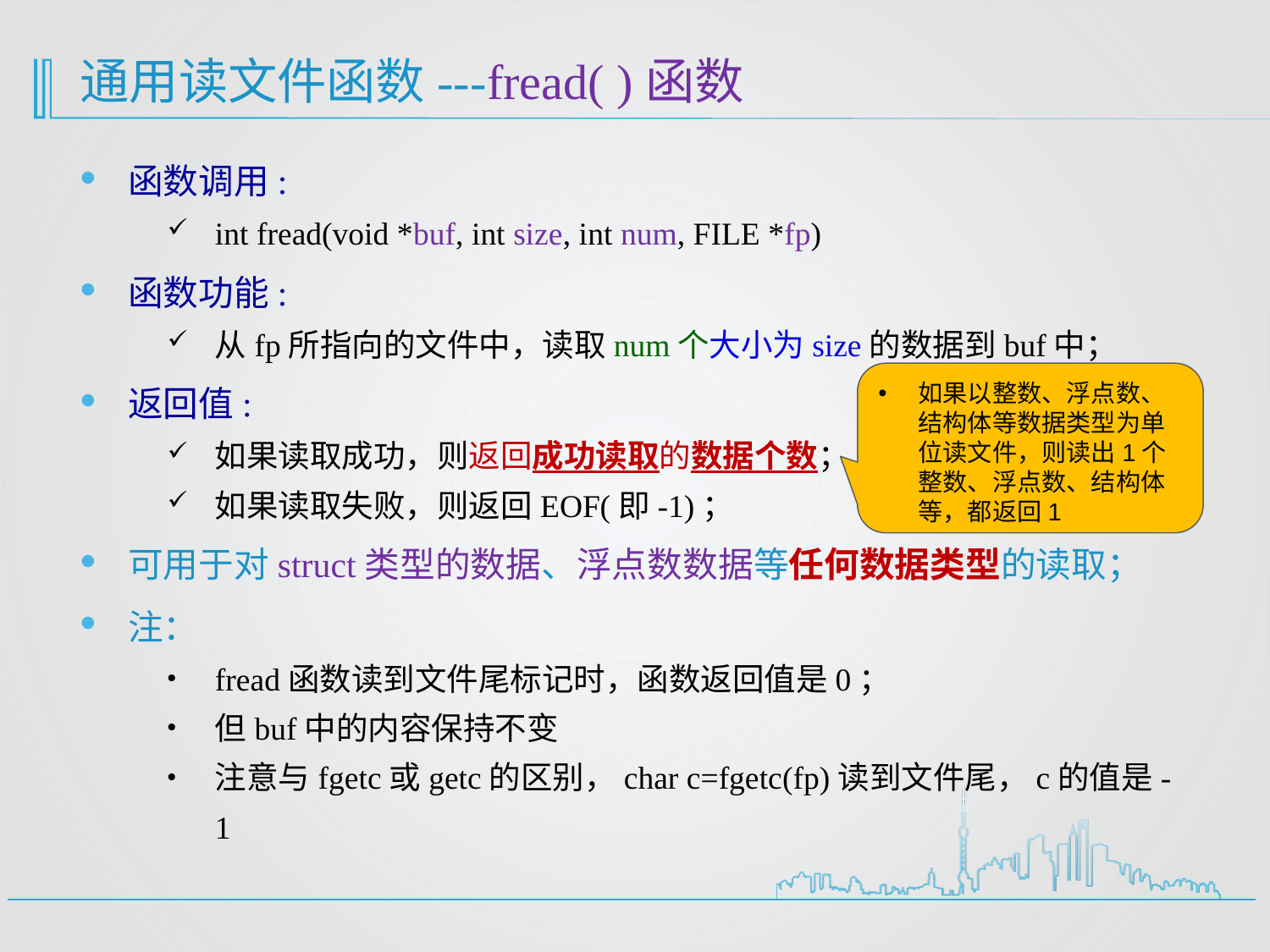

# 通用读文件函数---fread( )函数
函数调用:
int fread(void *buf, int size, int num, FILE *fp)
函数功能:
从fp所指向的文件中，读取num个大小为size的数据到buf中；
返回值:
如果读取成功，则返回成功读取的数据个数；
如果读取失败，则返回EOF(即-1)；
可用于对struct类型的数据、浮点数数据等任何数据类型的读取；
注：
fread函数读到文件尾标记时，函数返回值是0；
但buf中的内容保持不变
注意与fgetc或getc的区别，char c=fgetc(fp)读到文件尾，c的值是-1

如果以整数、浮点数、结构体等数据类型为单位读文件，则读出1个整数、浮点数、结构体等，都返回1